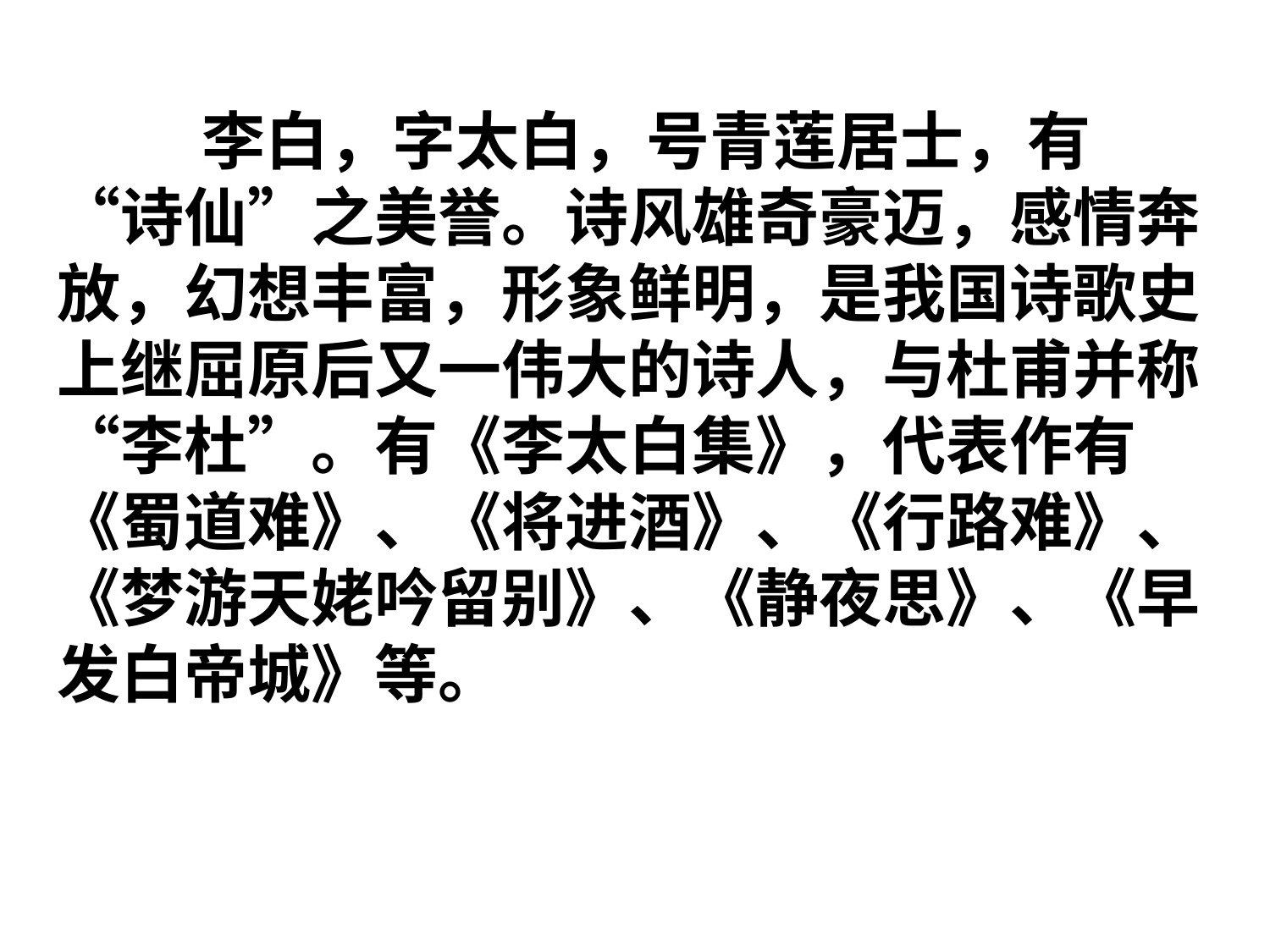

李白，字太白，号青莲居士，有“诗仙”之美誉。诗风雄奇豪迈，感情奔放，幻想丰富，形象鲜明，是我国诗歌史上继屈原后又一伟大的诗人，与杜甫并称“李杜”。有《李太白集》，代表作有《蜀道难》、《将进酒》、《行路难》、《梦游天姥吟留别》、《静夜思》、《早发白帝城》等。